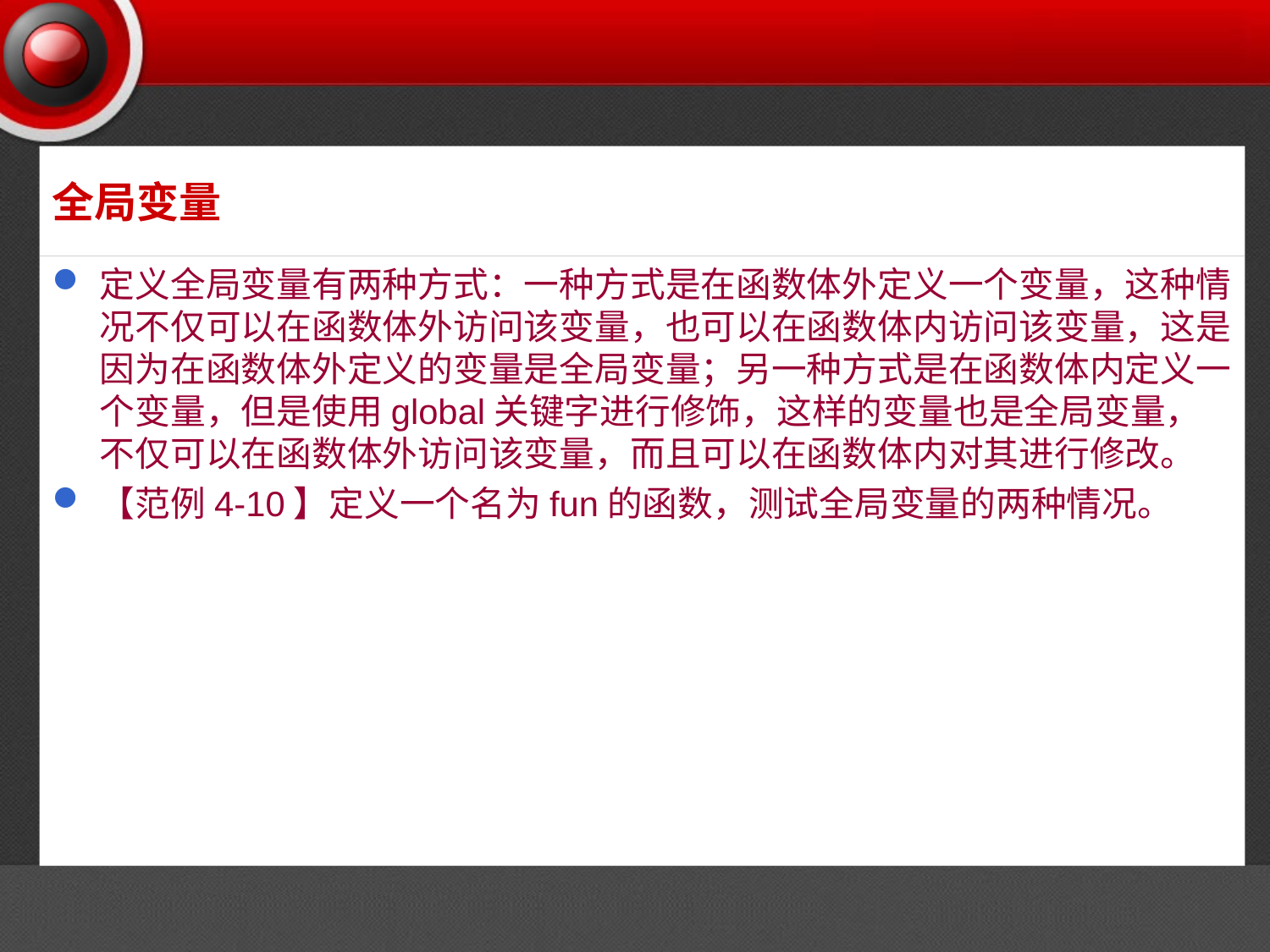

# 全局变量
定义全局变量有两种方式：一种方式是在函数体外定义一个变量，这种情况不仅可以在函数体外访问该变量，也可以在函数体内访问该变量，这是因为在函数体外定义的变量是全局变量；另一种方式是在函数体内定义一个变量，但是使用global关键字进行修饰，这样的变量也是全局变量，不仅可以在函数体外访问该变量，而且可以在函数体内对其进行修改。
【范例4-10】定义一个名为fun的函数，测试全局变量的两种情况。